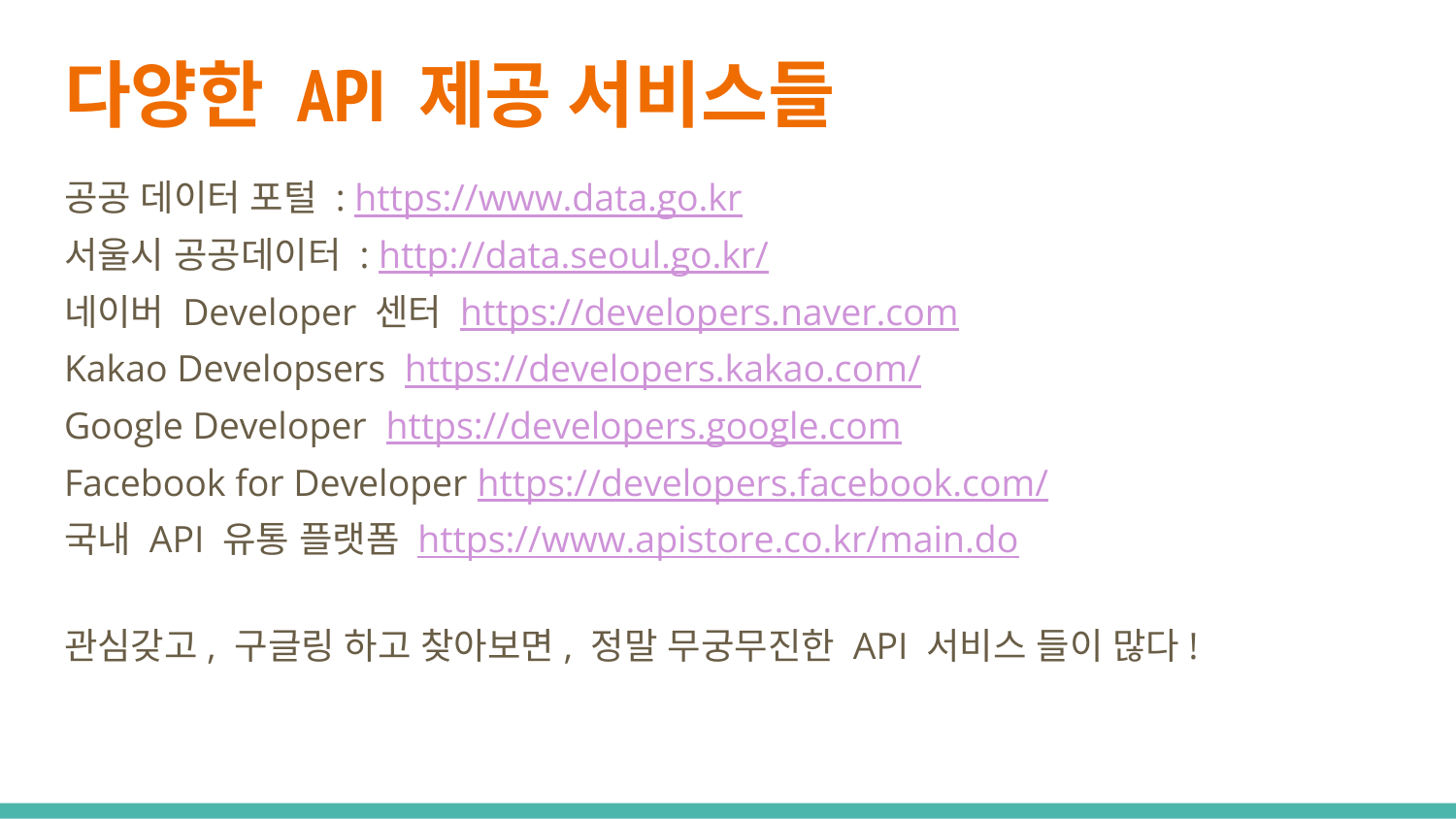

# 다양한 API 제공 서비스들
공공 데이터 포털 : https://www.data.go.kr
서울시 공공데이터 : http://data.seoul.go.kr/
네이버 Developer 센터 https://developers.naver.com
Kakao Developsers  https://developers.kakao.com/
Google Developer  https://developers.google.com
Facebook for Developer https://developers.facebook.com/
국내 API 유통 플랫폼 https://www.apistore.co.kr/main.do

관심갖고, 구글링 하고 찾아보면, 정말 무궁무진한 API 서비스 들이 많다!